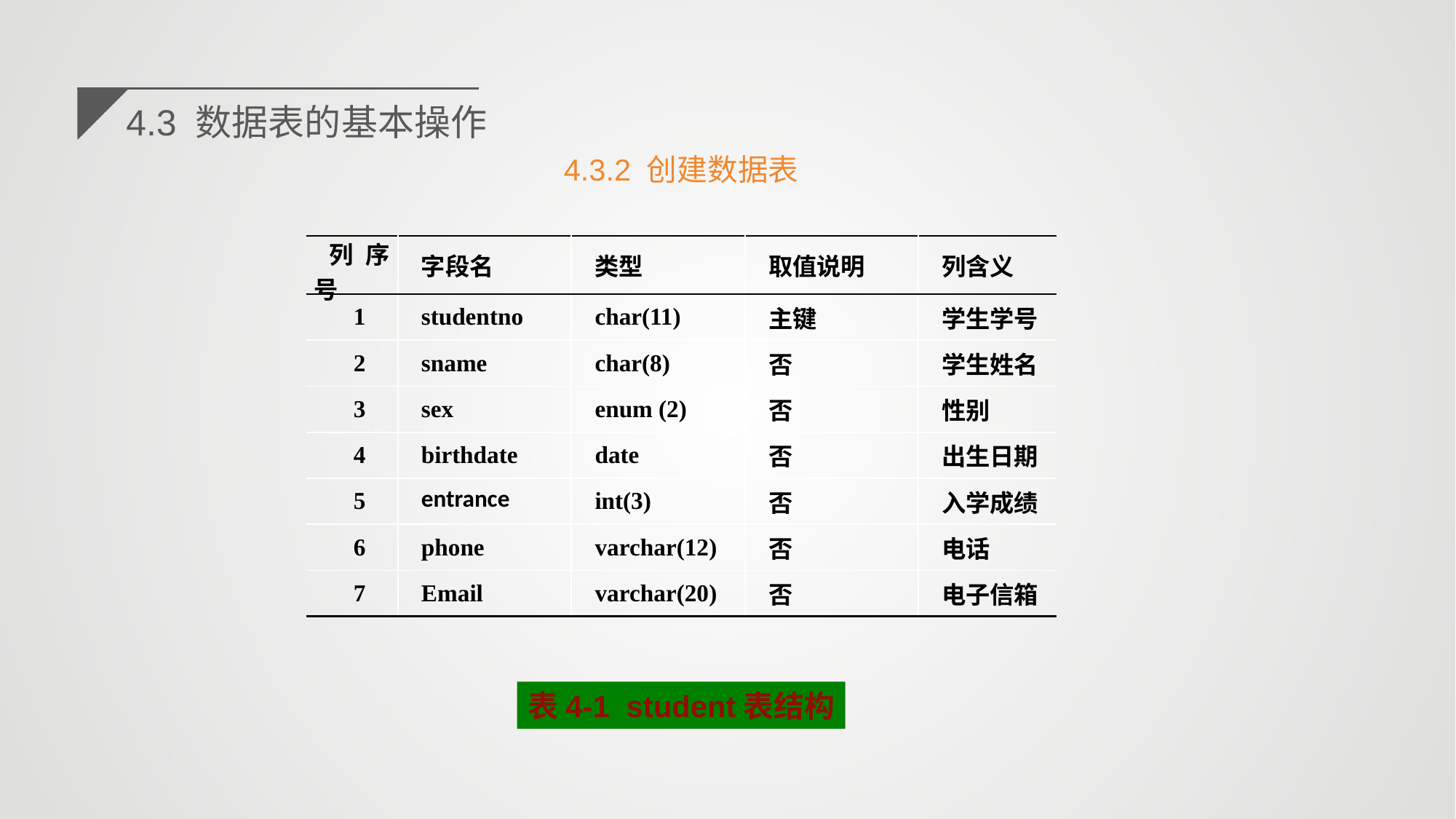

4.3 数据表的基本操作

4.3.2 创建数据表
| 列序号 | 字段名 | 类型 | 取值说明 | 列含义 |
| --- | --- | --- | --- | --- |
| 1 | studentno | char(11) | 主键 | 学生学号 |
| 2 | sname | char(8) | 否 | 学生姓名 |
| 3 | sex | enum (2) | 否 | 性别 |
| 4 | birthdate | date | 否 | 出生日期 |
| 5 | entrance | int(3) | 否 | 入学成绩 |
| 6 | phone | varchar(12) | 否 | 电话 |
| 7 | Email | varchar(20) | 否 | 电子信箱 |
表4-1  student表结构